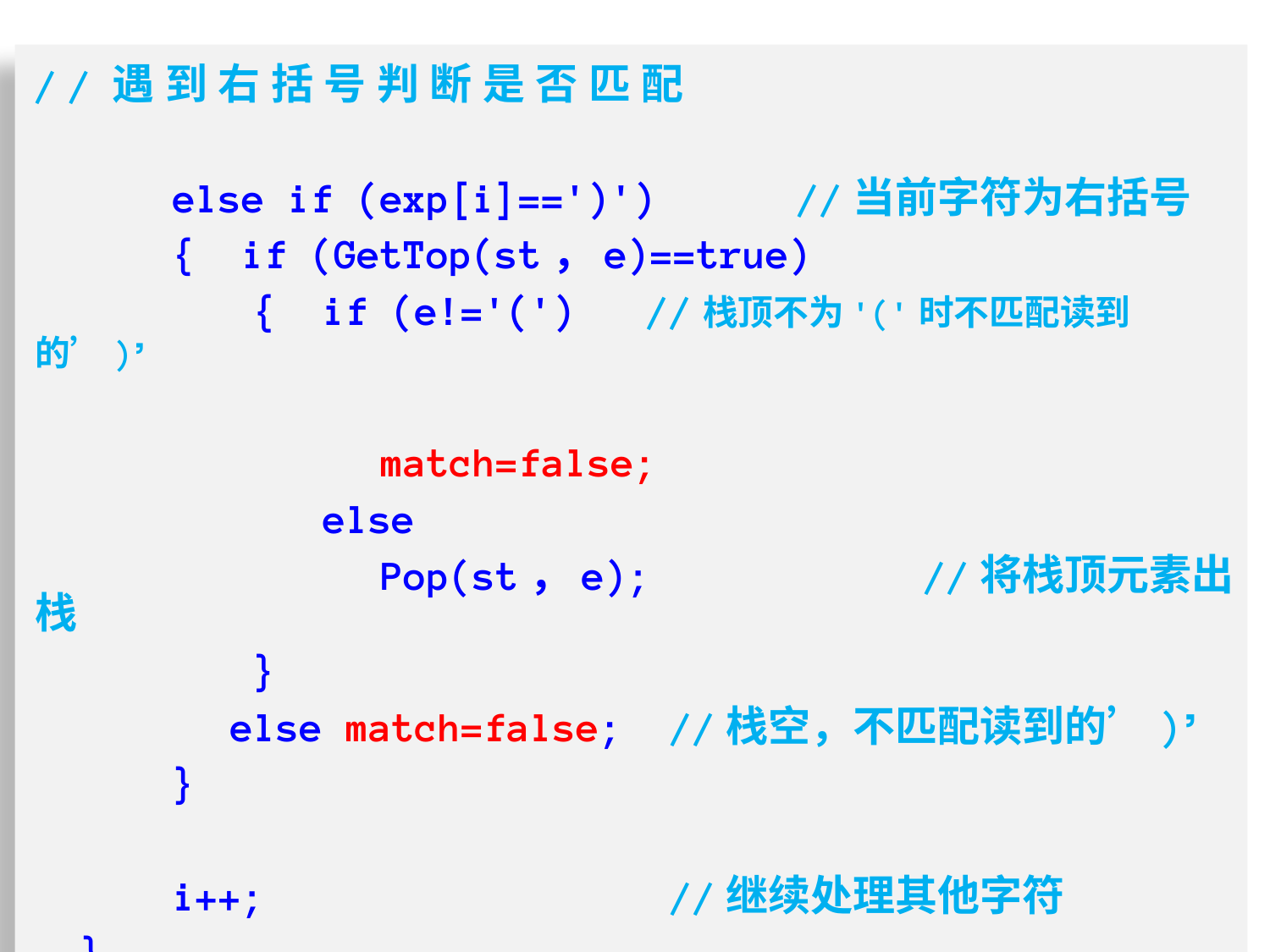

//遇到右括号判断是否匹配

      else if (exp[i]==')')		//当前字符为右括号
      {  if (GetTop(st，e)==true)
	    {  if (e!='(')   //栈顶不为'('时不匹配读到的’)’

		    match=false;
	       else
		    Pop(st，e); 		//将栈顶元素出栈
	    }
	   else match=false; 	//栈空，不匹配读到的’)’
      }

      i++;				//继续处理其他字符
  }